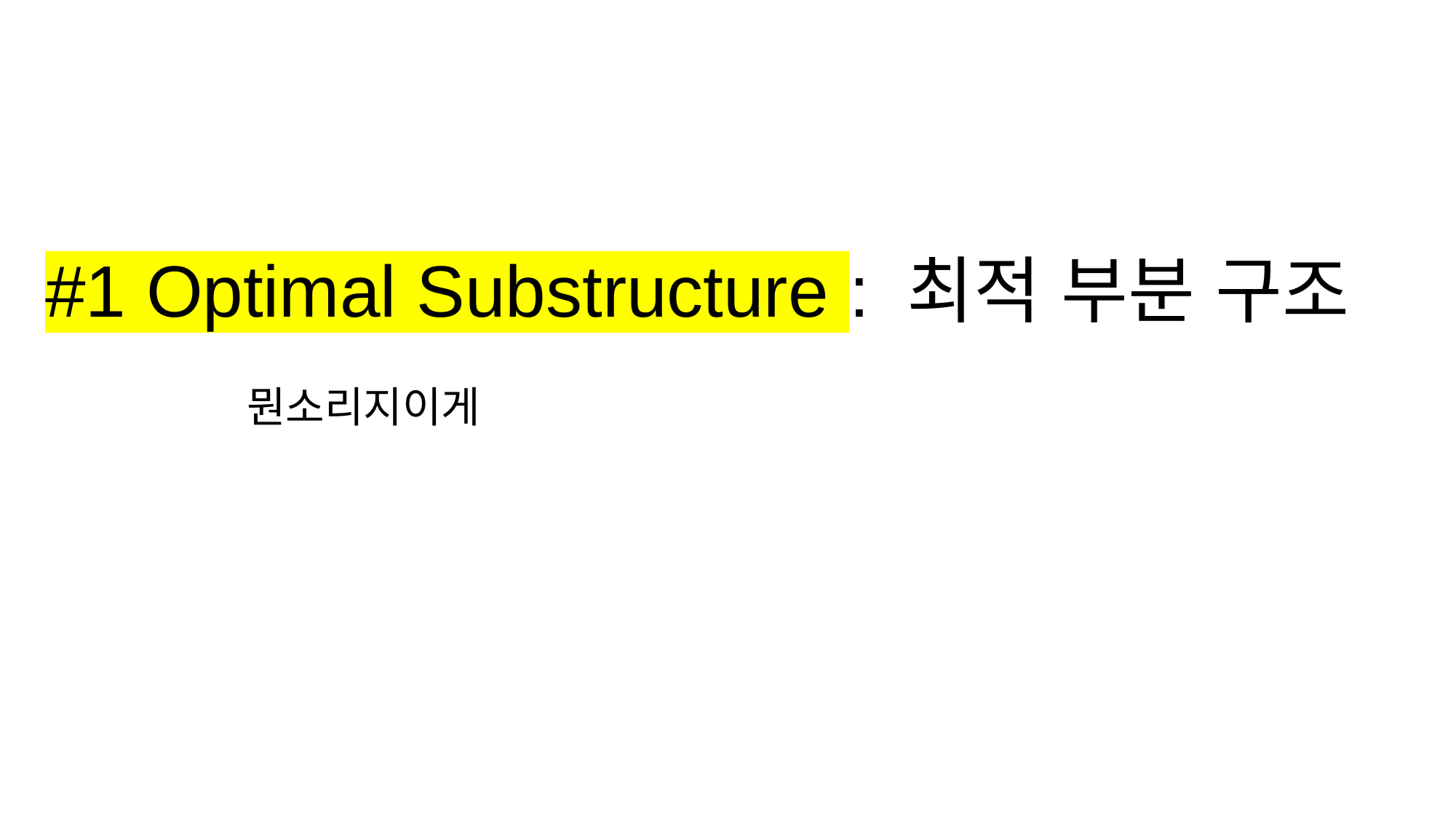

#1 Optimal Substructure : 최적 부분 구조
뭔소리지이게